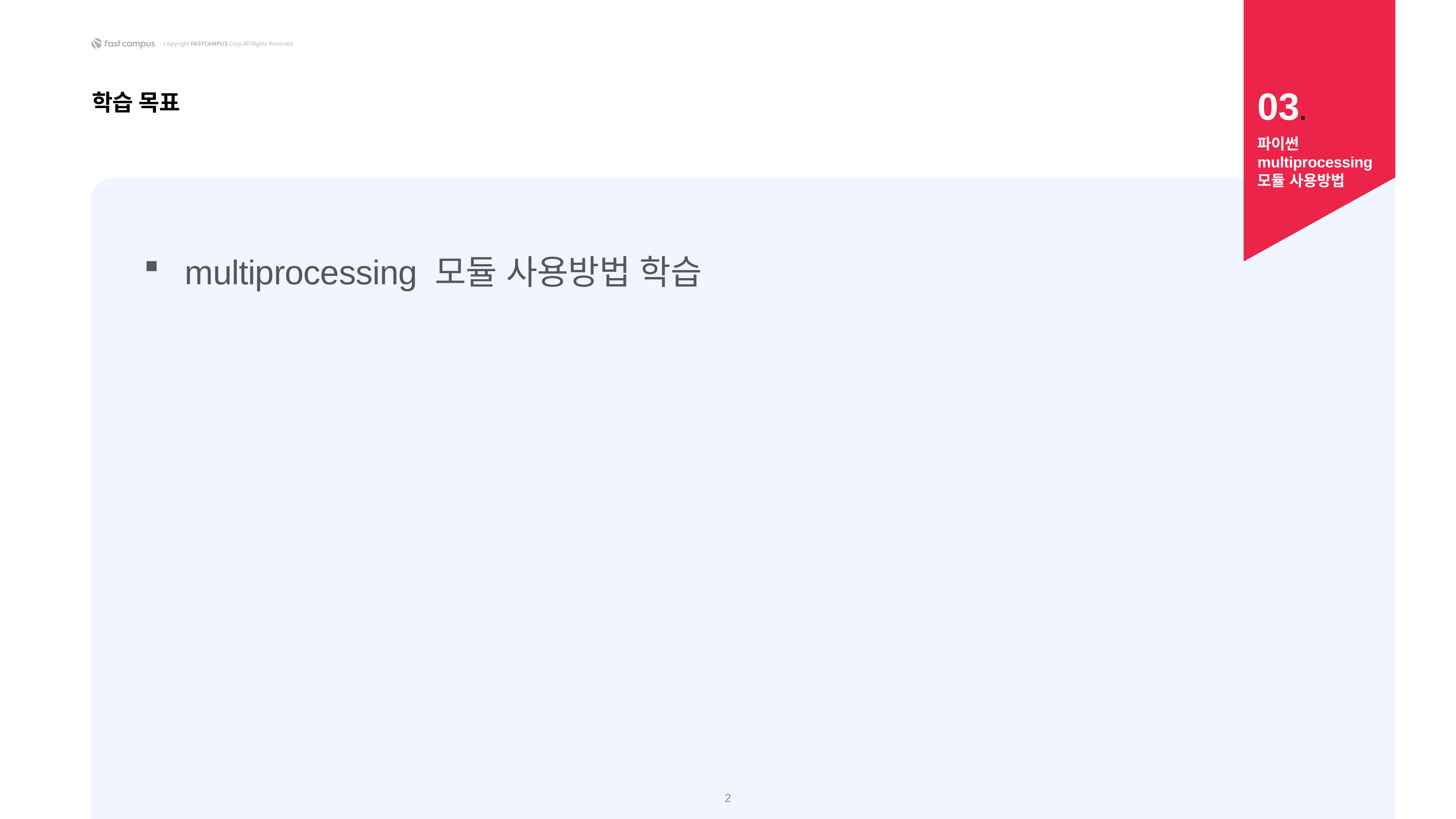

03.
학습 목표
파이썬 multiprocessing 모듈 사용방법
multiprocessing 모듈 사용방법 학습
2